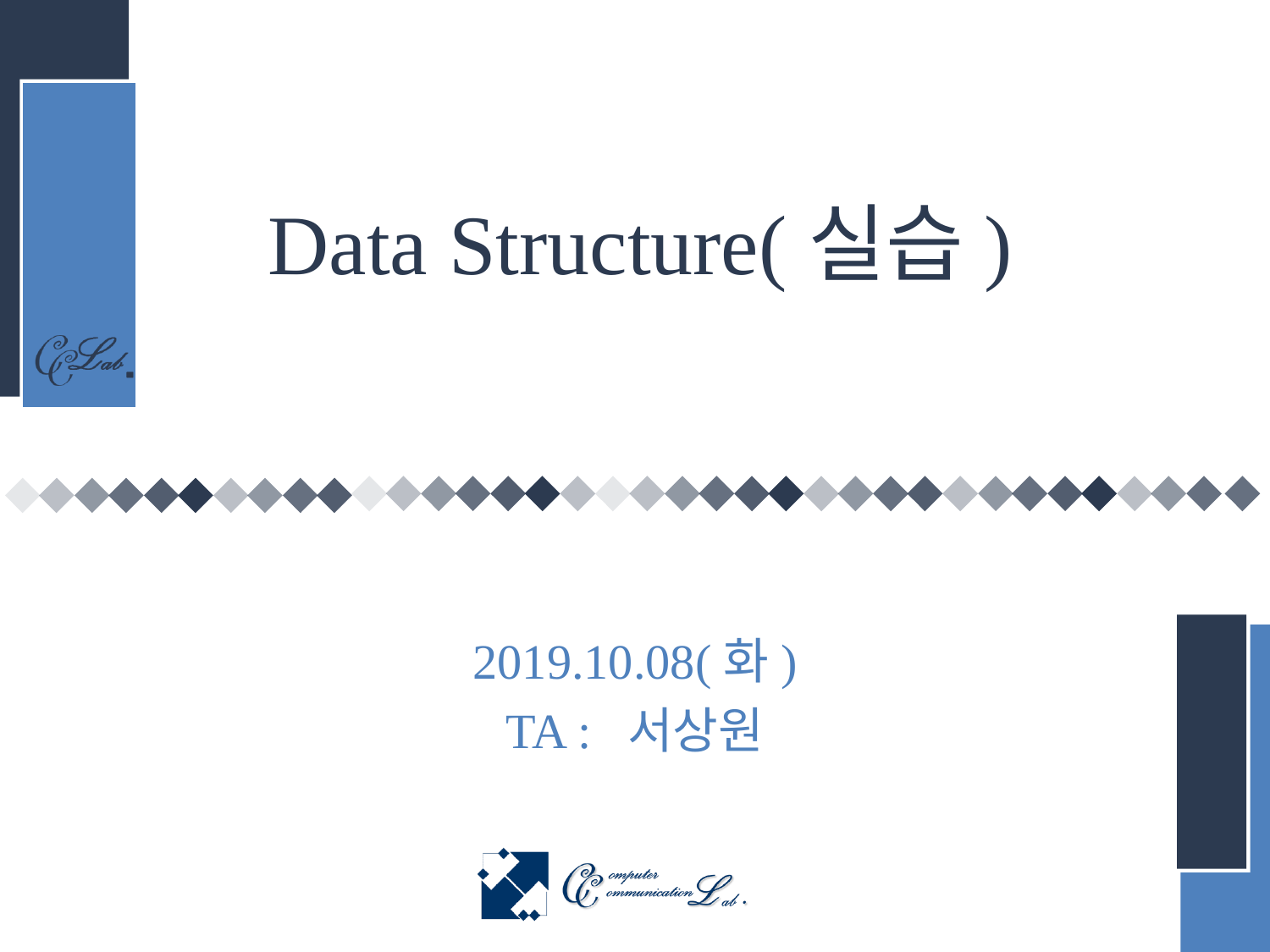

# Data Structure(실습)
2019.10.08(화)
TA :  서상원